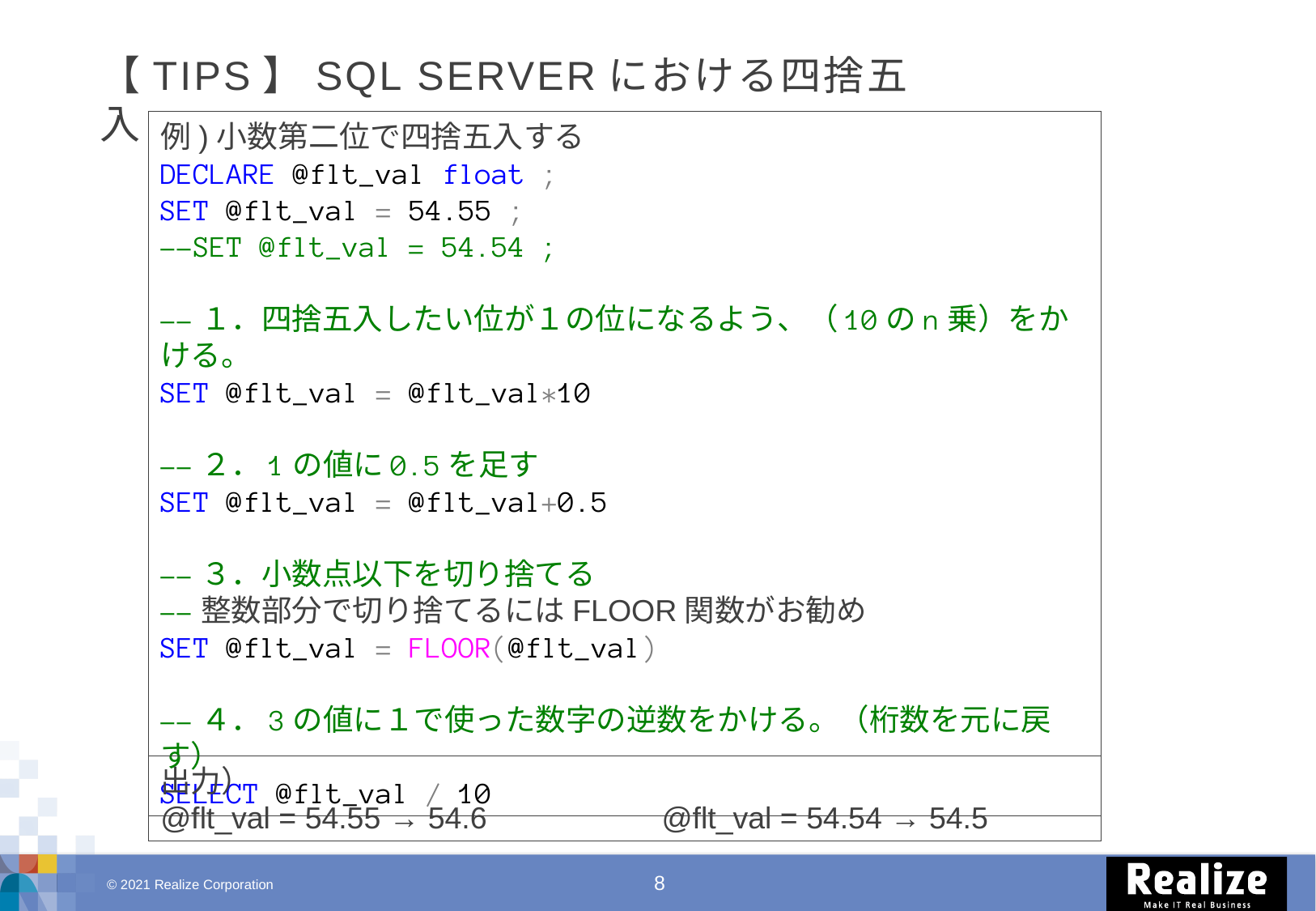

# 【TIPS】SQL SERVERにおける四捨五入
例)小数第二位で四捨五入する
DECLARE @flt_val float ;
SET @flt_val = 54.55 ;
--SET @flt_val = 54.54 ;

--１．四捨五入したい位が１の位になるよう、（10のn乗）をかける。
SET @flt_val = @flt_val*10

--２．1の値に0.5を足す
SET @flt_val = @flt_val+0.5

--３．小数点以下を切り捨てる
--整数部分で切り捨てるにはFLOOR関数がお勧め
SET @flt_val = FLOOR(@flt_val)

--４．3の値に１で使った数字の逆数をかける。（桁数を元に戻す）
SELECT @flt_val / 10
出力）
@flt_val = 54.55 → 54.6 　　　　　@flt_val = 54.54 → 54.5